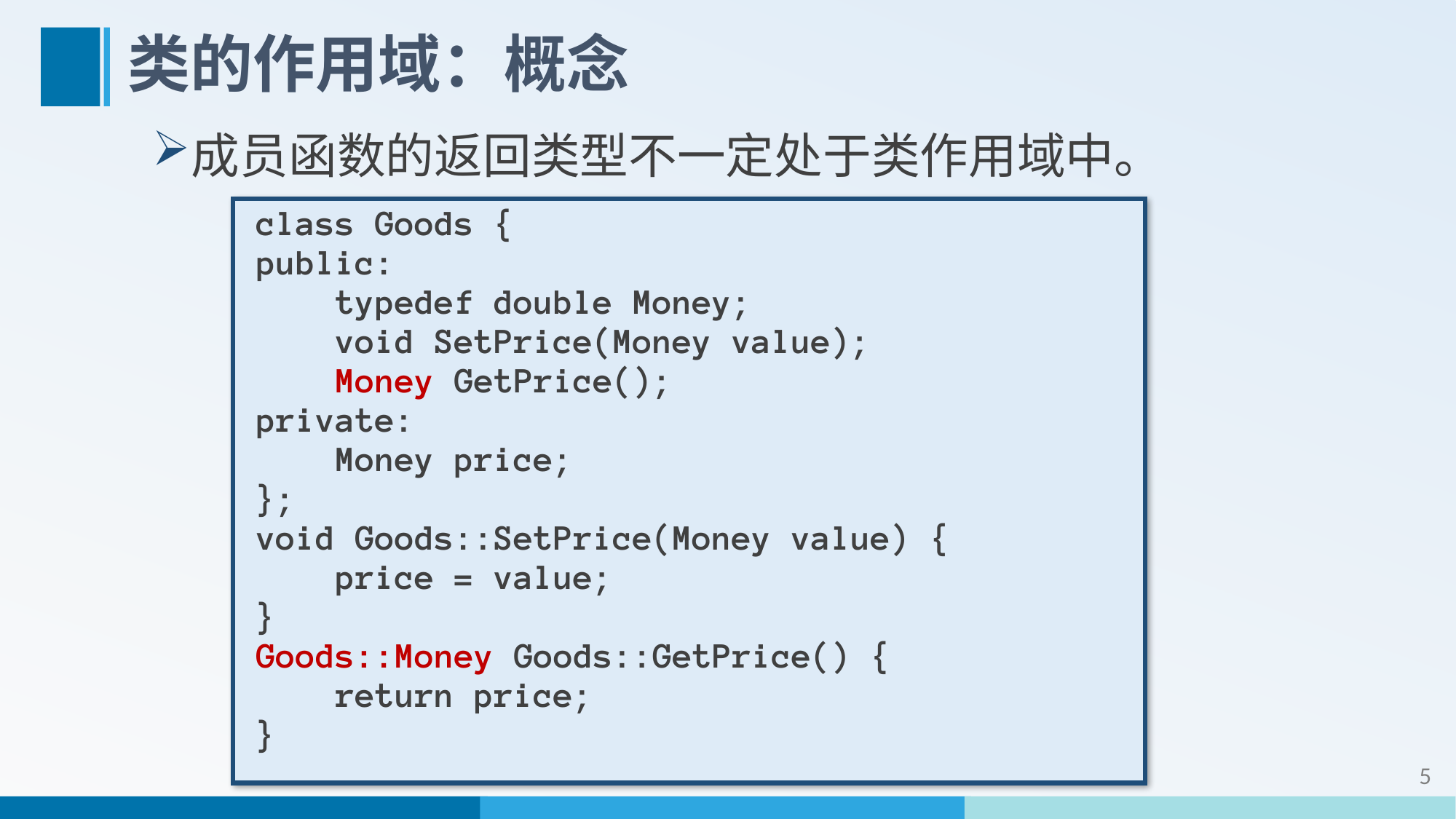

# 类的作用域：概念
成员函数的返回类型不一定处于类作用域中。
class Goods {
public:
    typedef double Money;
    void SetPrice(Money value);
    Money GetPrice();
private:
    Money price;
};
void Goods::SetPrice(Money value) {
    price = value;
}
Goods::Money Goods::GetPrice() {
    return price;
}